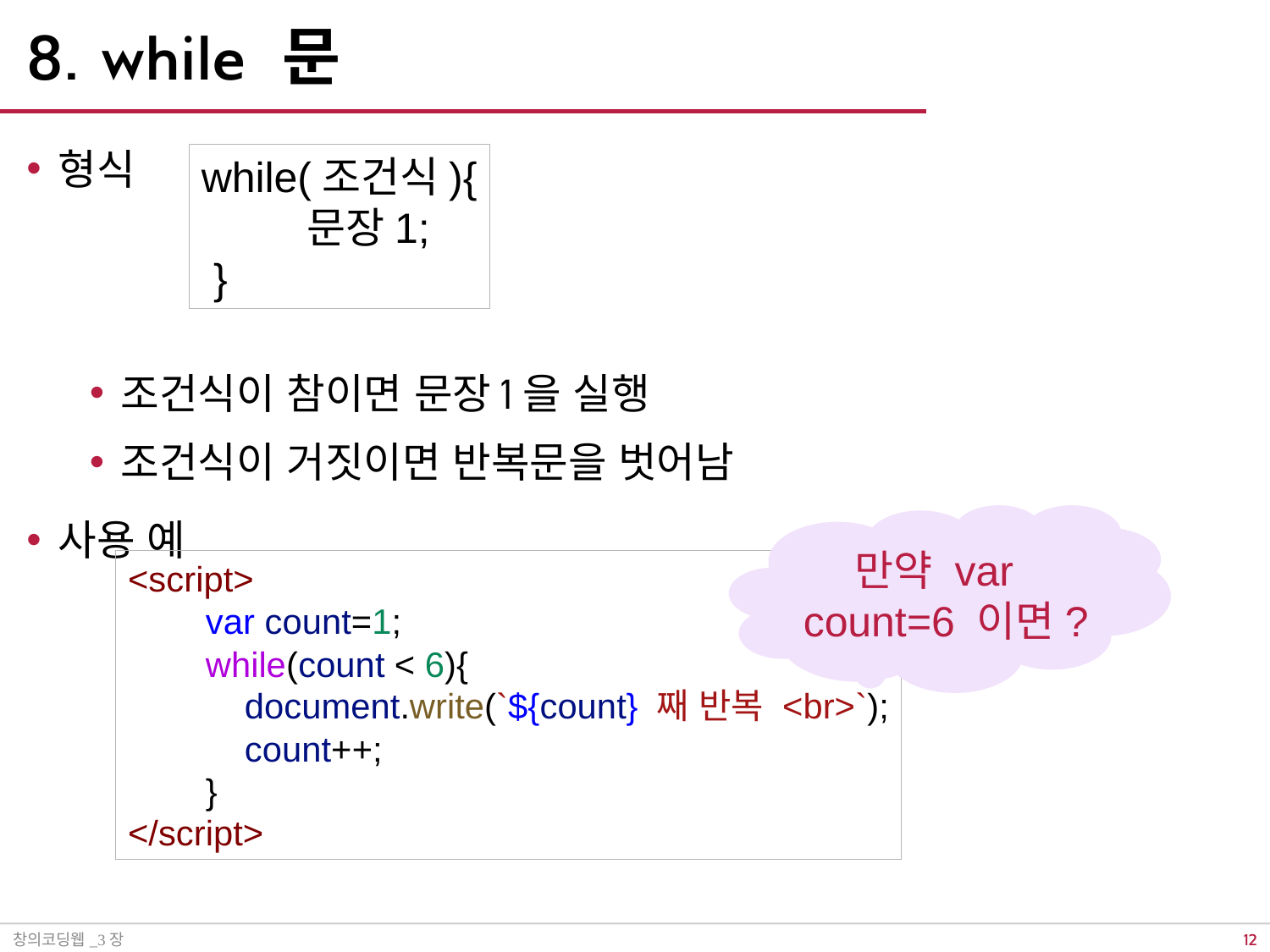

# 8. while 문
형식

조건식이 참이면 문장1을 실행
조건식이 거짓이면 반복문을 벗어남
사용 예
while(조건식){
        문장1;
 }
만약 var count=6 이면?
<script>
        var count=1;
        while(count < 6){
            document.write(`${count} 째 반복 <br>`);
            count++;
        }
</script>
창의코딩웹_3장
12